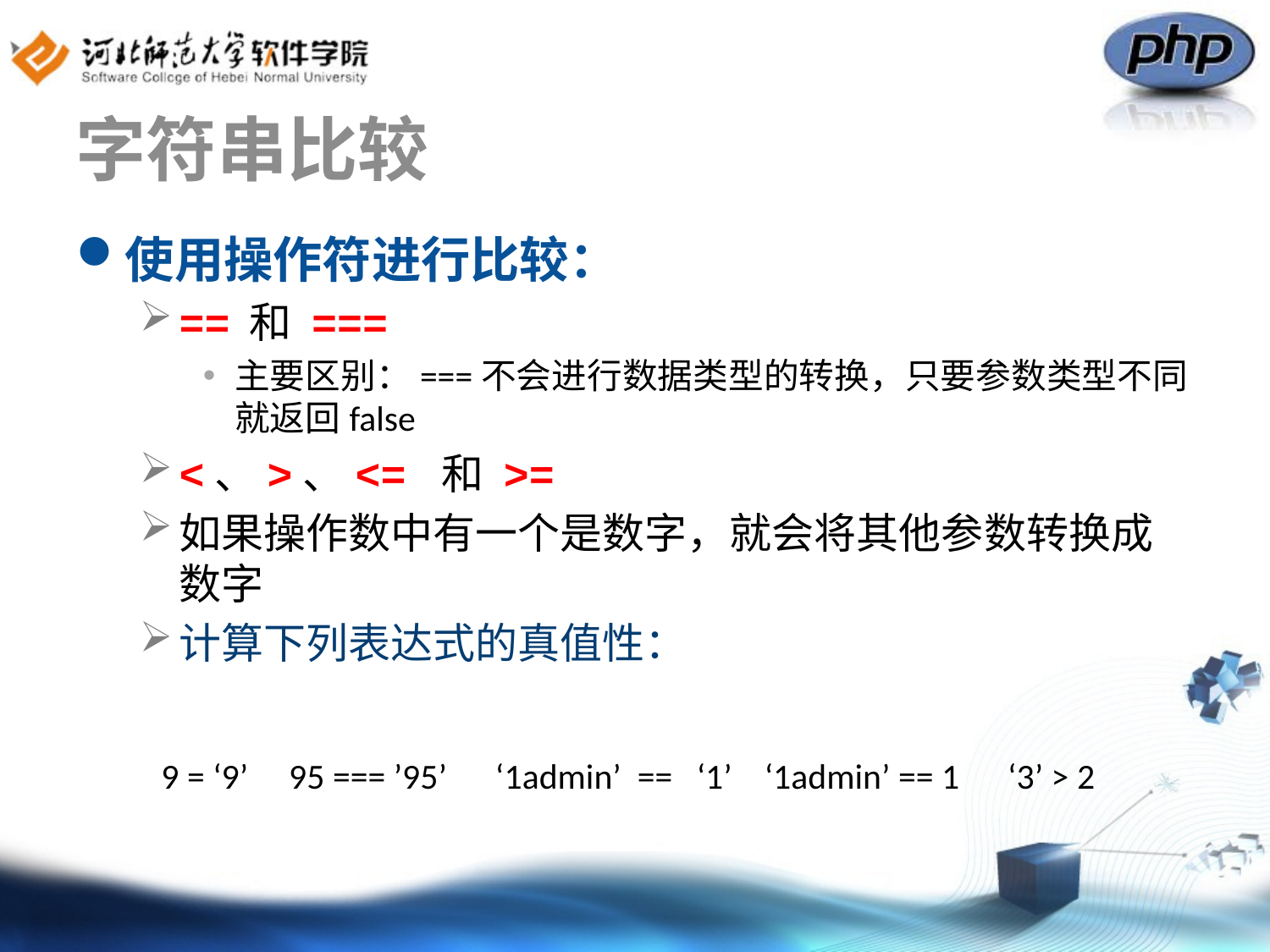

# 字符串比较
使用操作符进行比较：
== 和 ===
主要区别：===不会进行数据类型的转换，只要参数类型不同就返回false
<、>、<= 和 >=
如果操作数中有一个是数字，就会将其他参数转换成数字
计算下列表达式的真值性：
9 = ‘9’     95 === ’95’      ‘1admin’  ==   ‘1’    ‘1admin’ == 1      ‘3’ > 2